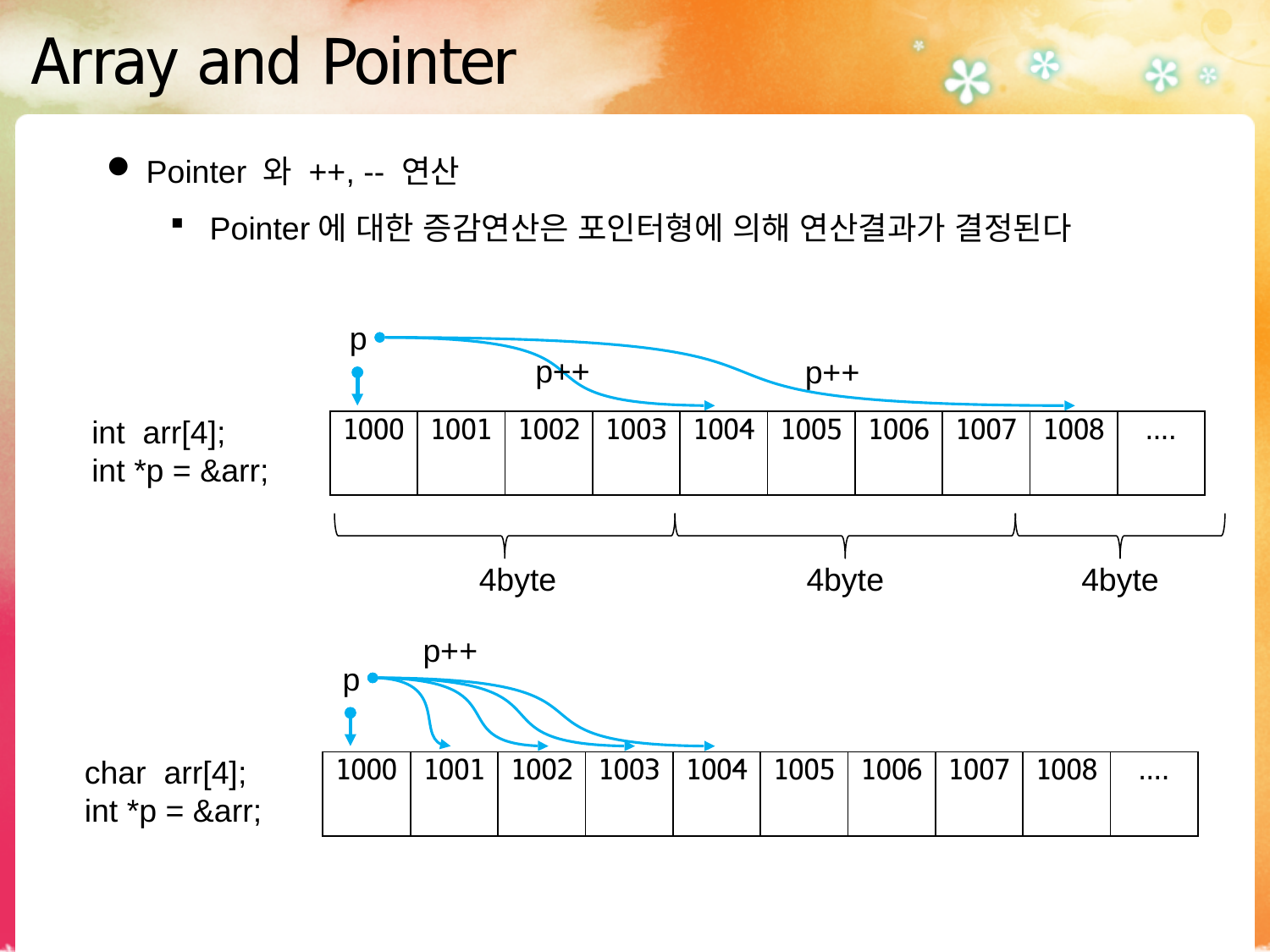

# Array and Pointer
Pointer 와 ++, -- 연산
Pointer에 대한 증감연산은 포인터형에 의해 연산결과가 결정된다
p
p++
p++

int  arr[4];
int *p = &arr;
| 1000 | 1001 | 1002 | 1003 | 1004 | 1005 | 1006 | 1007 | 1008 | …. |
| --- | --- | --- | --- | --- | --- | --- | --- | --- | --- |

4byte
4byte
4byte
p++
p
char  arr[4];
int *p = &arr;
| 1000 | 1001 | 1002 | 1003 | 1004 | 1005 | 1006 | 1007 | 1008 | …. |
| --- | --- | --- | --- | --- | --- | --- | --- | --- | --- |